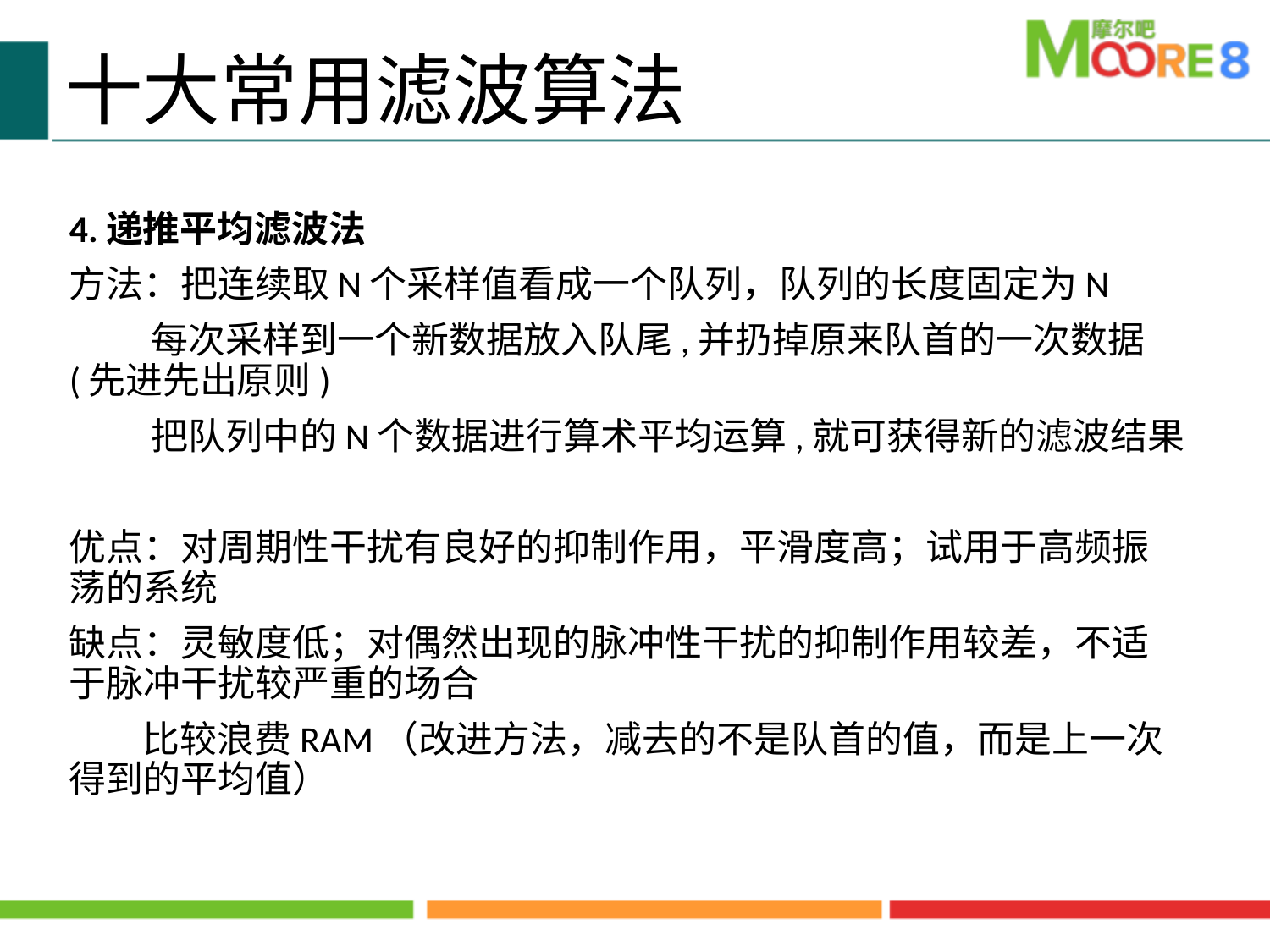

# 十大常用滤波算法
4.递推平均滤波法
方法：把连续取N个采样值看成一个队列，队列的长度固定为N
         每次采样到一个新数据放入队尾,并扔掉原来队首的一次数据(先进先出原则)
         把队列中的N个数据进行算术平均运算,就可获得新的滤波结果

优点：对周期性干扰有良好的抑制作用，平滑度高；试用于高频振荡的系统
缺点：灵敏度低；对偶然出现的脉冲性干扰的抑制作用较差，不适于脉冲干扰较严重的场合
        比较浪费RAM（改进方法，减去的不是队首的值，而是上一次得到的平均值）